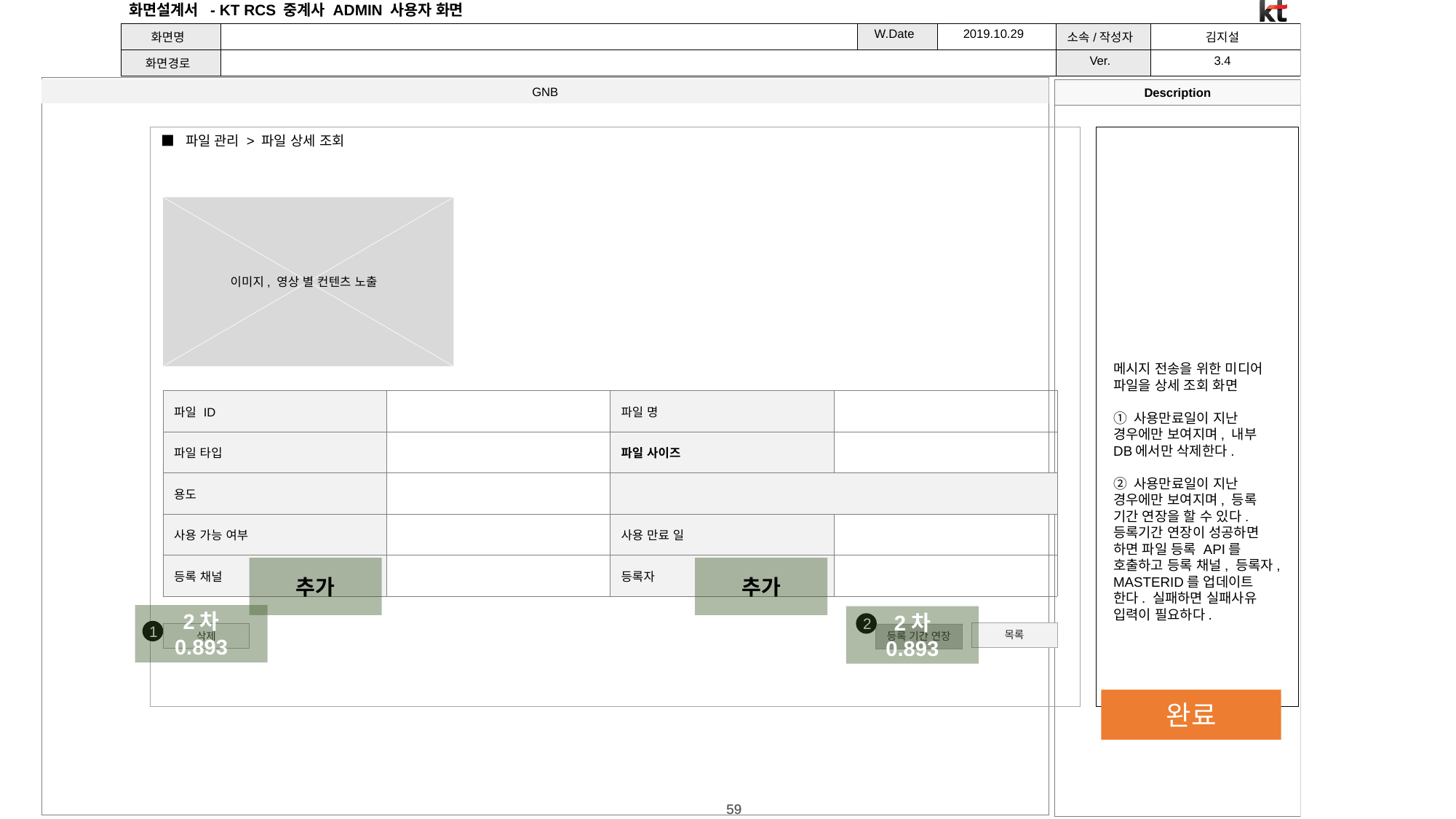

■  파일 관리 > 파일 상세 조회

이미지, 영상 별 컨텐츠 노출
메시지 전송을 위한 미디어 파일을 상세 조회 화면

① 사용만료일이 지난 경우에만 보여지며, 내부 DB에서만 삭제한다.

② 사용만료일이 지난 경우에만 보여지며, 등록 기간 연장을 할 수 있다.
등록기간 연장이 성공하면 하면 파일 등록 API를 호출하고 등록 채널, 등록자, MASTERID를 업데이트 한다. 실패하면 실패사유 입력이 필요하다.

| 파일 ID |  | 파일 명 |  |
| --- | --- | --- | --- |
| 파일 타입 |  | 파일 사이즈 |  |
| 용도 |  |  |  |
| 사용 가능 여부 |  | 사용 만료 일 |  |
| 등록 채널 |  | 등록자 |  |
추가
추가
2차
0.893
2차
0.893
2
1
목록
삭제
등록 기간 연장
완료